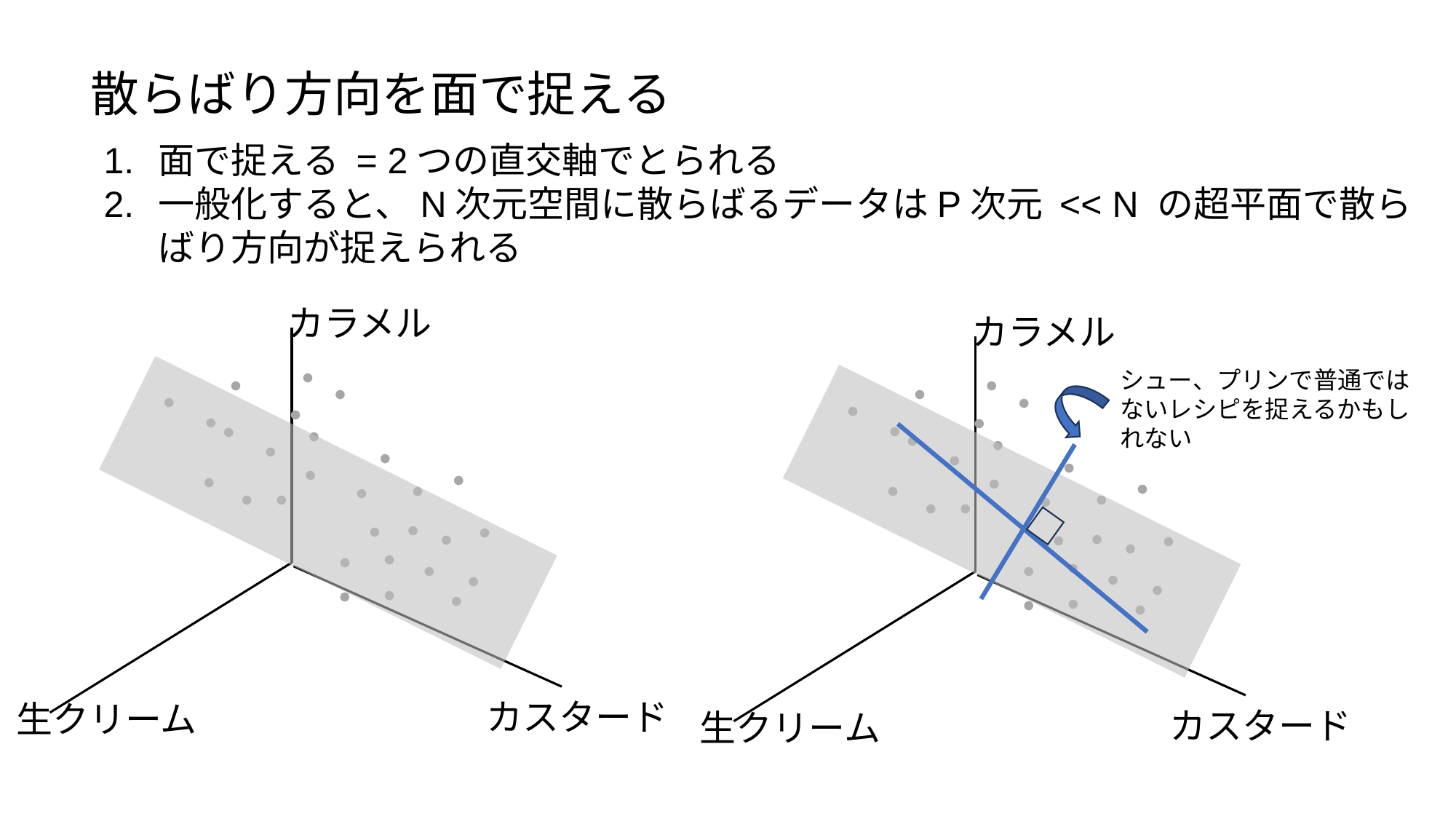

散らばり方向を面で捉える
面で捉える = 2つの直交軸でとられる
一般化すると、N次元空間に散らばるデータはP次元 << N の超平面で散らばり方向が捉えられる
カラメル
カラメル
シュー、プリンで普通ではないレシピを捉えるかもしれない
●
●
●
●

●
●
●
●
●
●
●
●
●
●
●
●
●
●
●

●

●
●
●
●
●
●
●
●
●
●
●
●
●
●

●
●
●
●
●
●
●
●
●
●
●
●
●
●
●
●
●
●
●
●
●
●
カスタード
生クリーム
カスタード
生クリーム